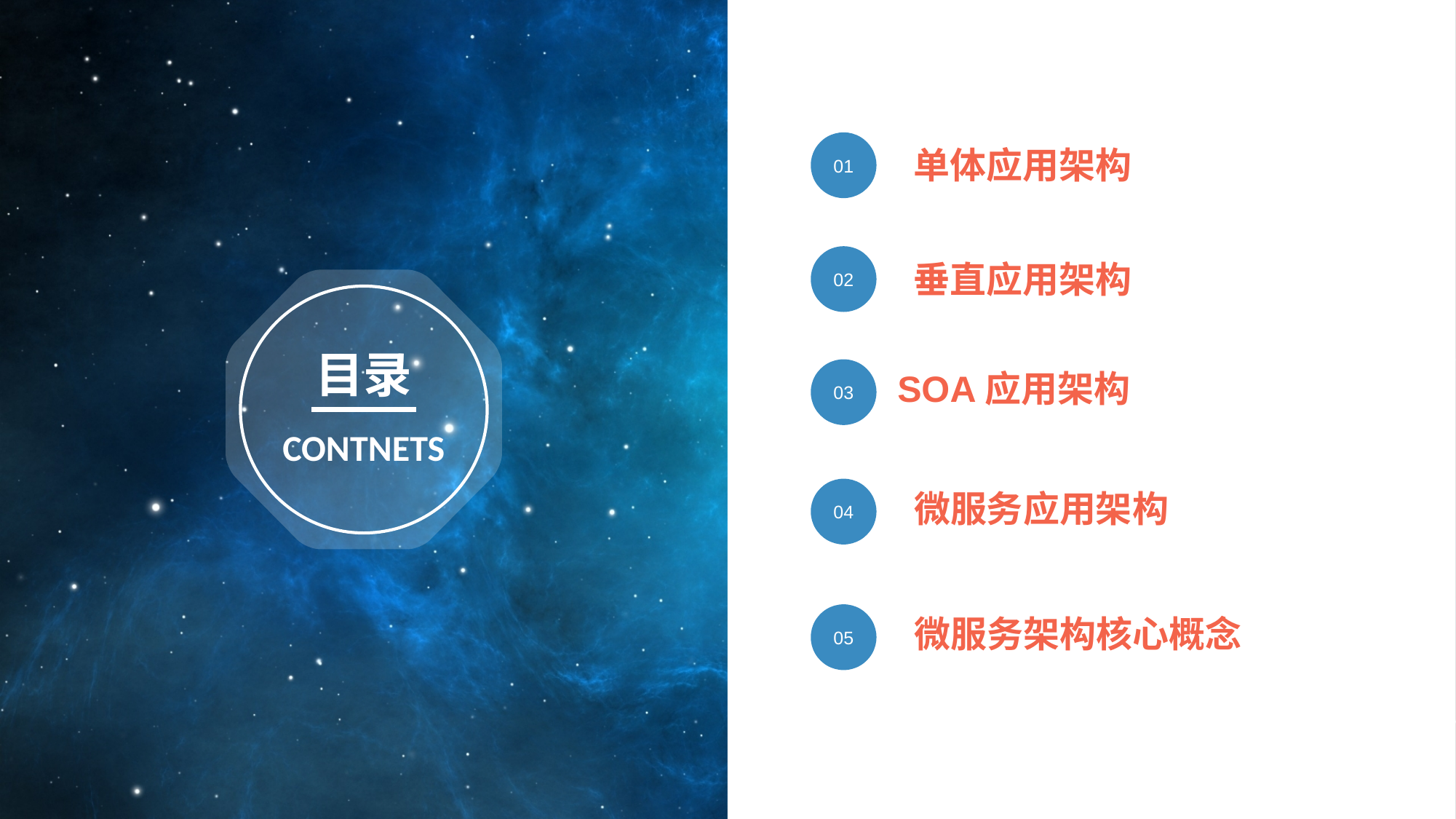

01
单体应用架构
02
垂直应用架构

目录
03
SOA应用架构
CONTNETS

04
微服务应用架构

05
微服务架构核心概念